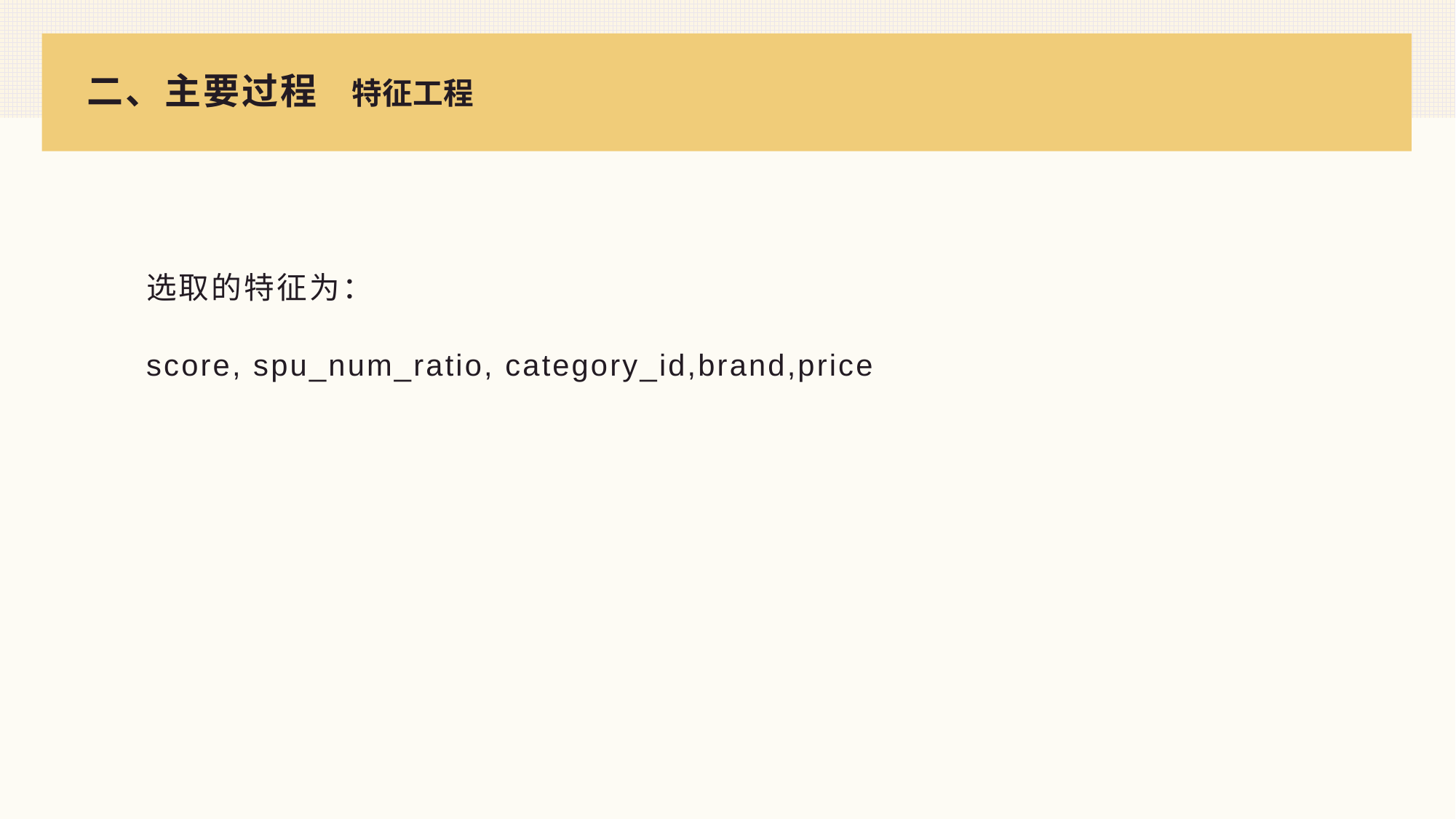

# 二、主要过程
特征工程

选取的特征为：
score, spu_num_ratio, category_id,brand,price